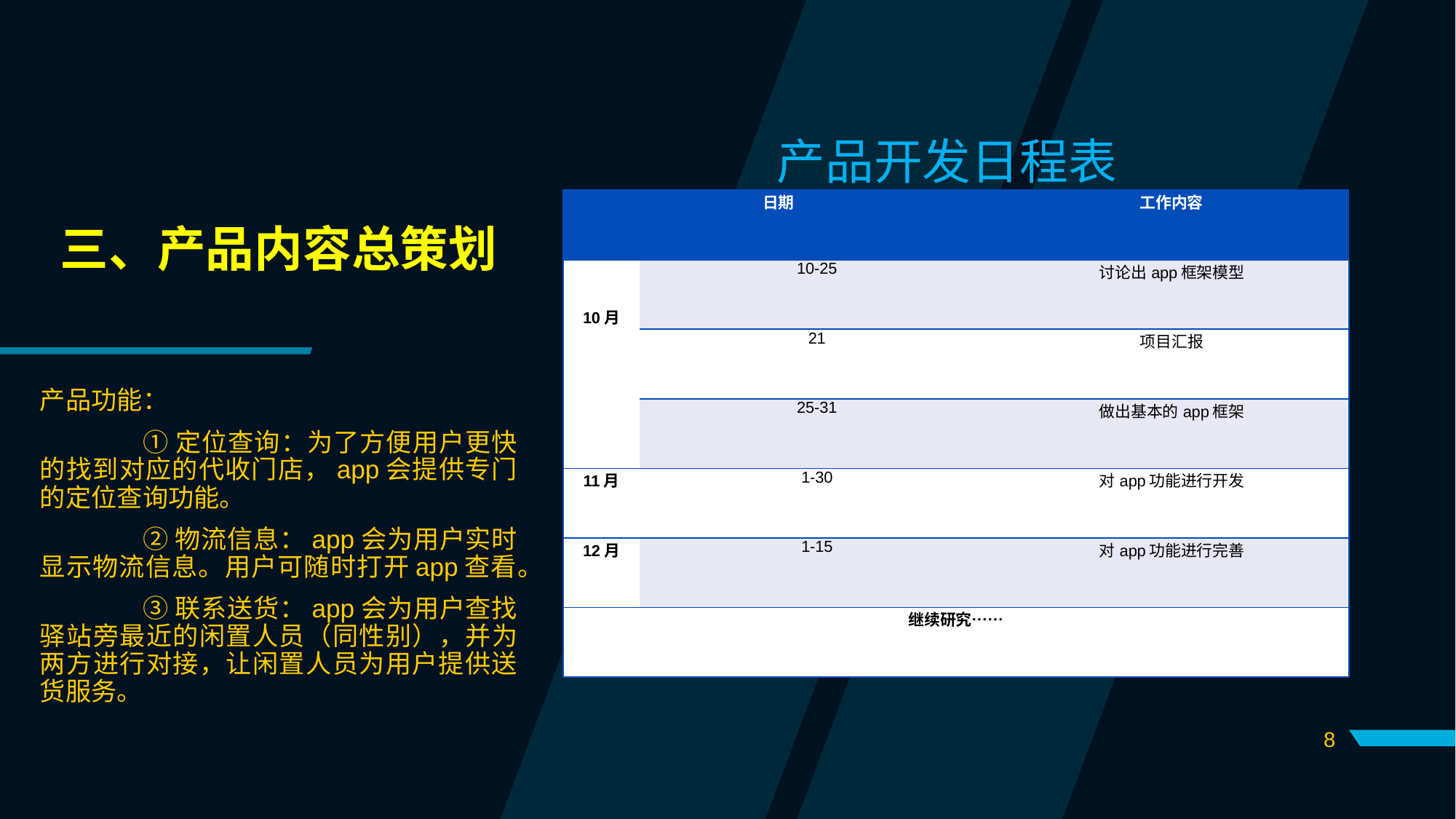

产品开发日程表
# 三、产品内容总策划
|  | 20XX | 20XX | 20XX |
| --- | --- | --- | --- |
| 类别 | 0 | 400,000 | 1,600,000 |
| 类别 | 500,000 | 4,000,000 | 16,000,000 |
| 日期 |  | 工作内容 | 90 |
| 10月 | 10-25 | 讨论出app框架模型 | 216,000,000 |
|  | 21 | 项目汇报 | 0 |
|  | 25-31 | 做出基本的app框架 | 216,000,000 |
| 11月 | 1-30 | 对app功能进行开发 | 21,600,000 |
| 12月 | 1-15 | 对app功能进行完善 | 10,800,000 |
| 继续研究…… |  |  | 4,320,000 |
|  |  |  | 187,920,000 |
| 日期 |  | 工作内容 |
| --- | --- | --- |
| 10月 | 10-25 | 讨论出app框架模型 |
|  | 21 | 项目汇报 |
|  | 25-31 | 做出基本的app框架 |
| 11月 | 1-30 | 对app功能进行开发 |
| 12月 | 1-15 | 对app功能进行完善 |
| 继续研究…… |  |  |

产品功能：
	①定位查询：为了方便用户更快的找到对应的代收门店，app会提供专门的定位查询功能。
	②物流信息：app会为用户实时显示物流信息。用户可随时打开app查看。
	③联系送货：app会为用户查找驿站旁最近的闲置人员（同性别），并为两方进行对接，让闲置人员为用户提供送货服务。
8